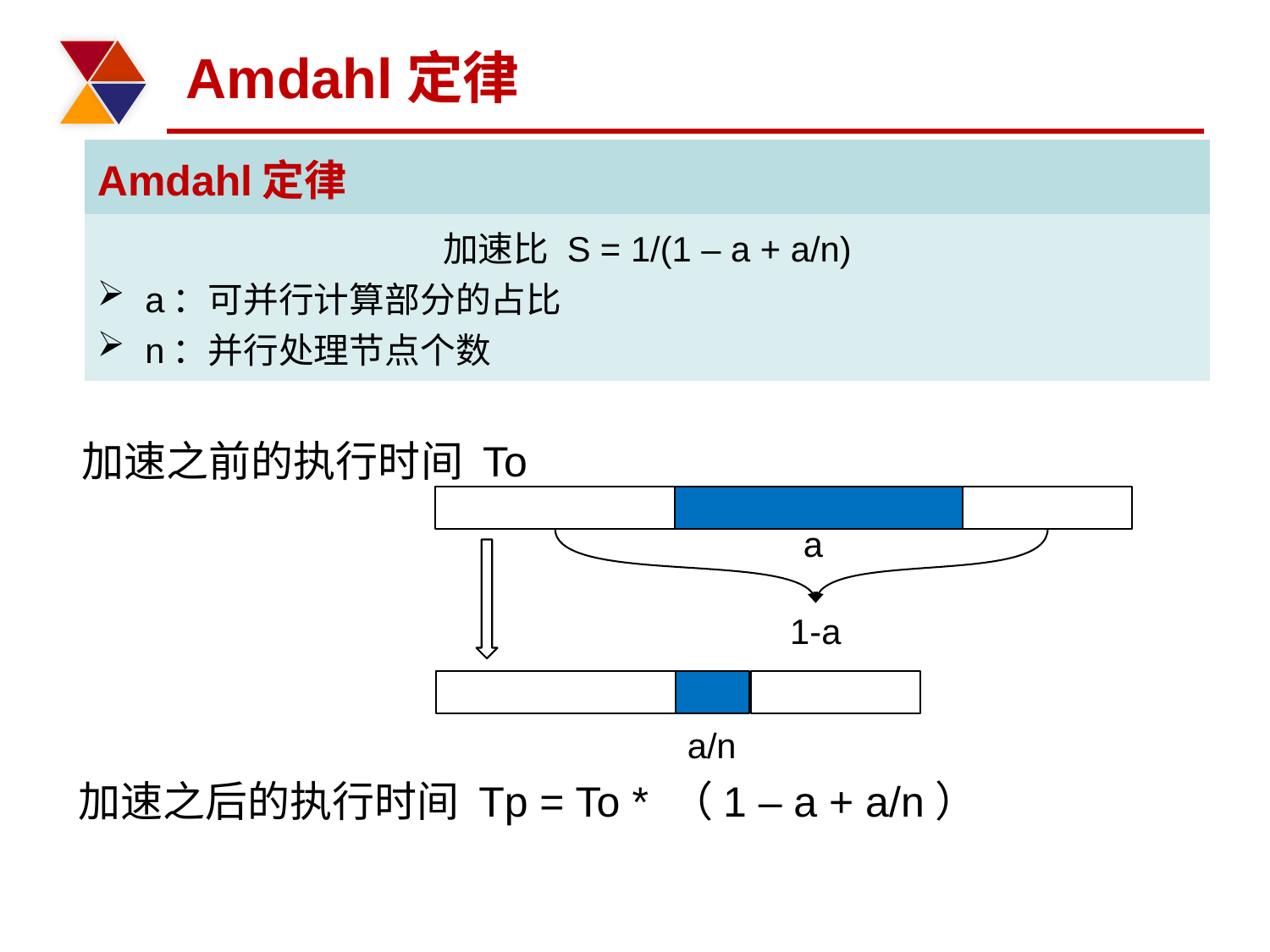

# Amdahl定律
| Amdahl定律 |
| --- |
| 加速比 S = 1/(1 – a + a/n) a：可并行计算部分的占比 n：并行处理节点个数 |
加速之前的执行时间 To

a

1-a

a/n
加速之后的执行时间 Tp = To * （1 – a + a/n）